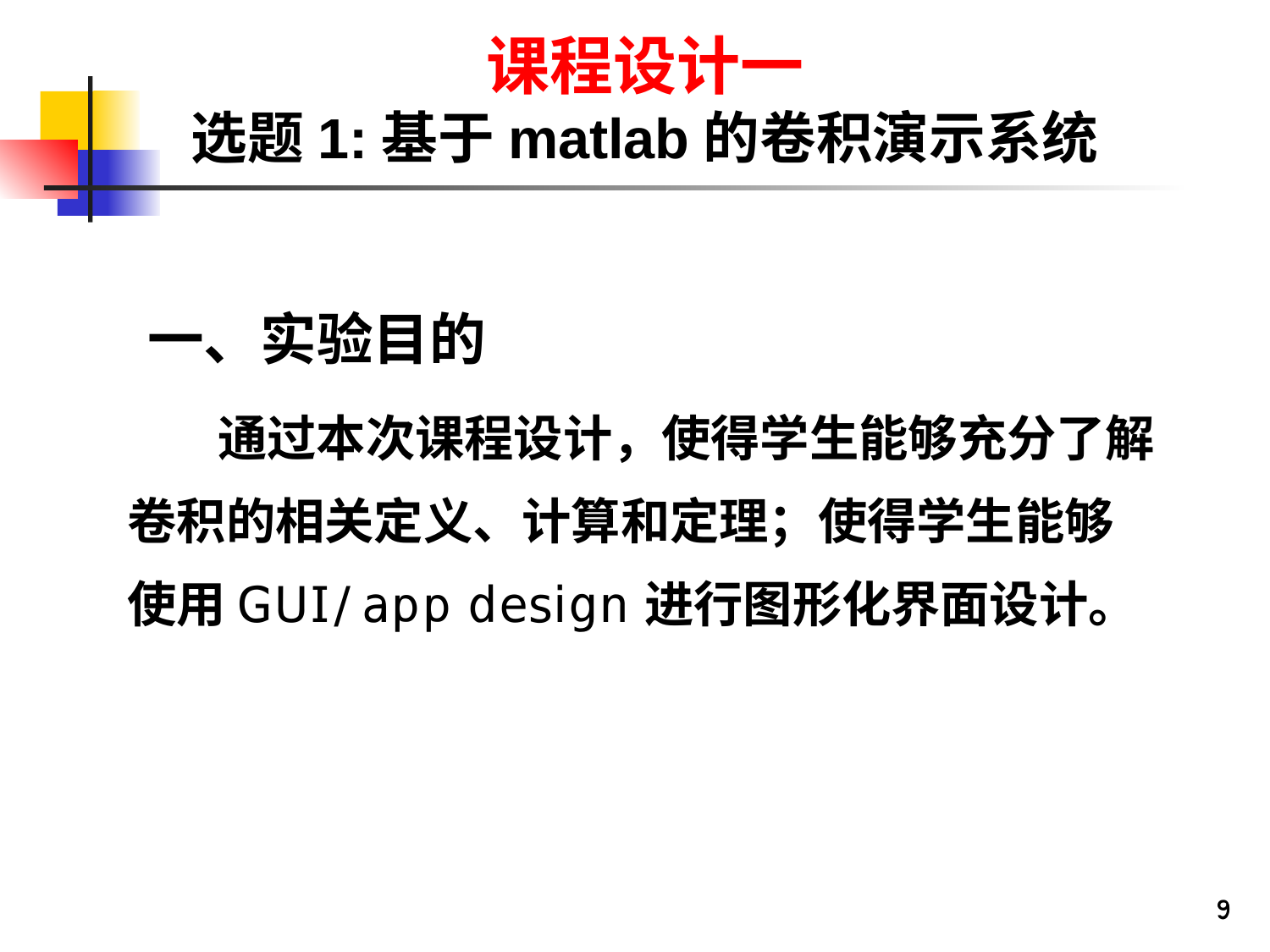

课程设计一
选题1:基于matlab的卷积演示系统
一、实验目的
       通过本次课程设计，使得学生能够充分了解卷积的相关定义、计算和定理；使得学生能够使用GUI/app design进行图形化界面设计。
9
9